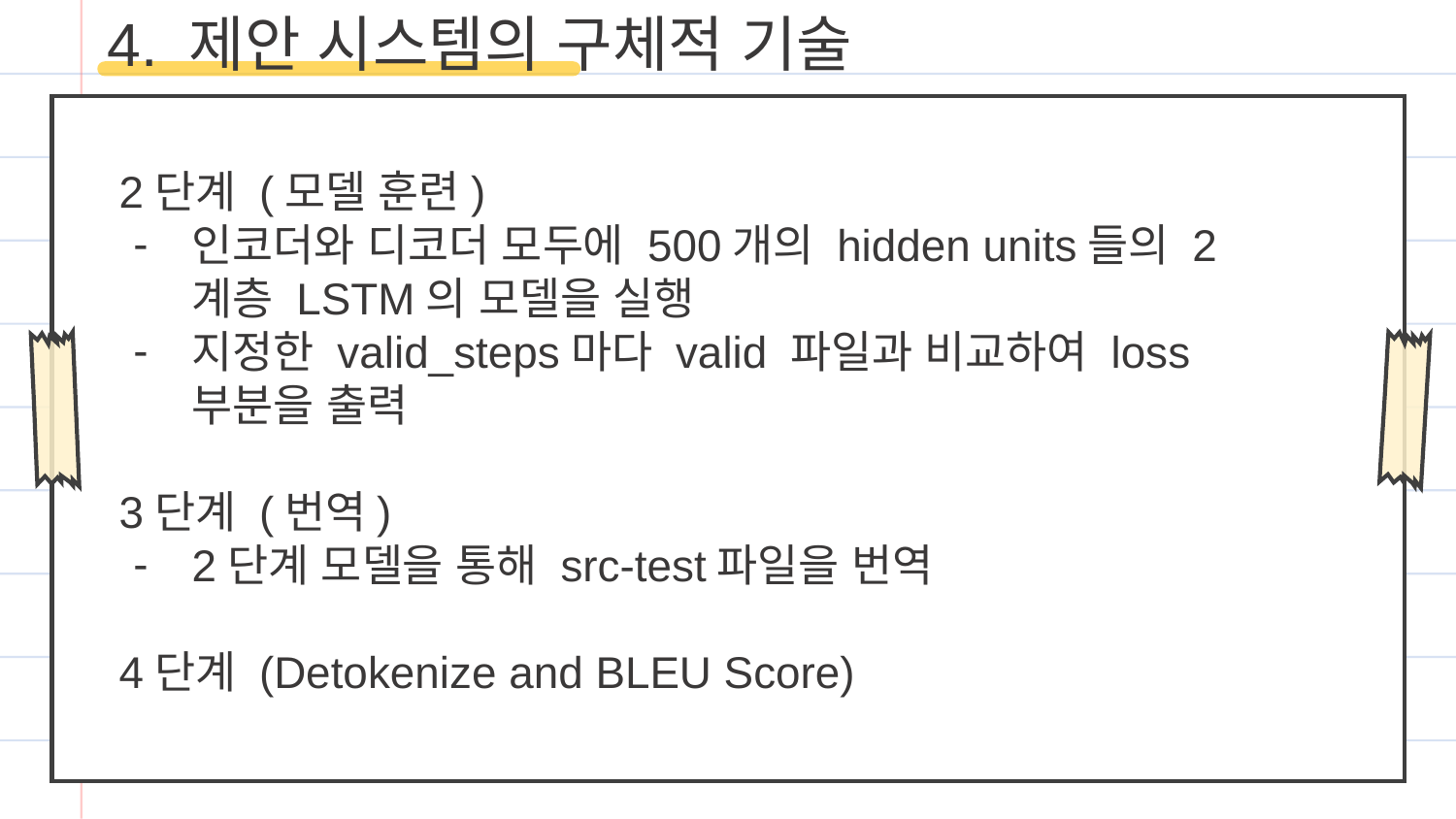

4. 제안 시스템의 구체적 기술

2단계 (모델 훈련)
인코더와 디코더 모두에 500개의 hidden units들의 2계층 LSTM의 모델을 실행
지정한 valid_steps마다 valid 파일과 비교하여 loss 부분을 출력

3단계 (번역)
2단계 모델을 통해 src-test파일을 번역

4단계 (Detokenize and BLEU Score)